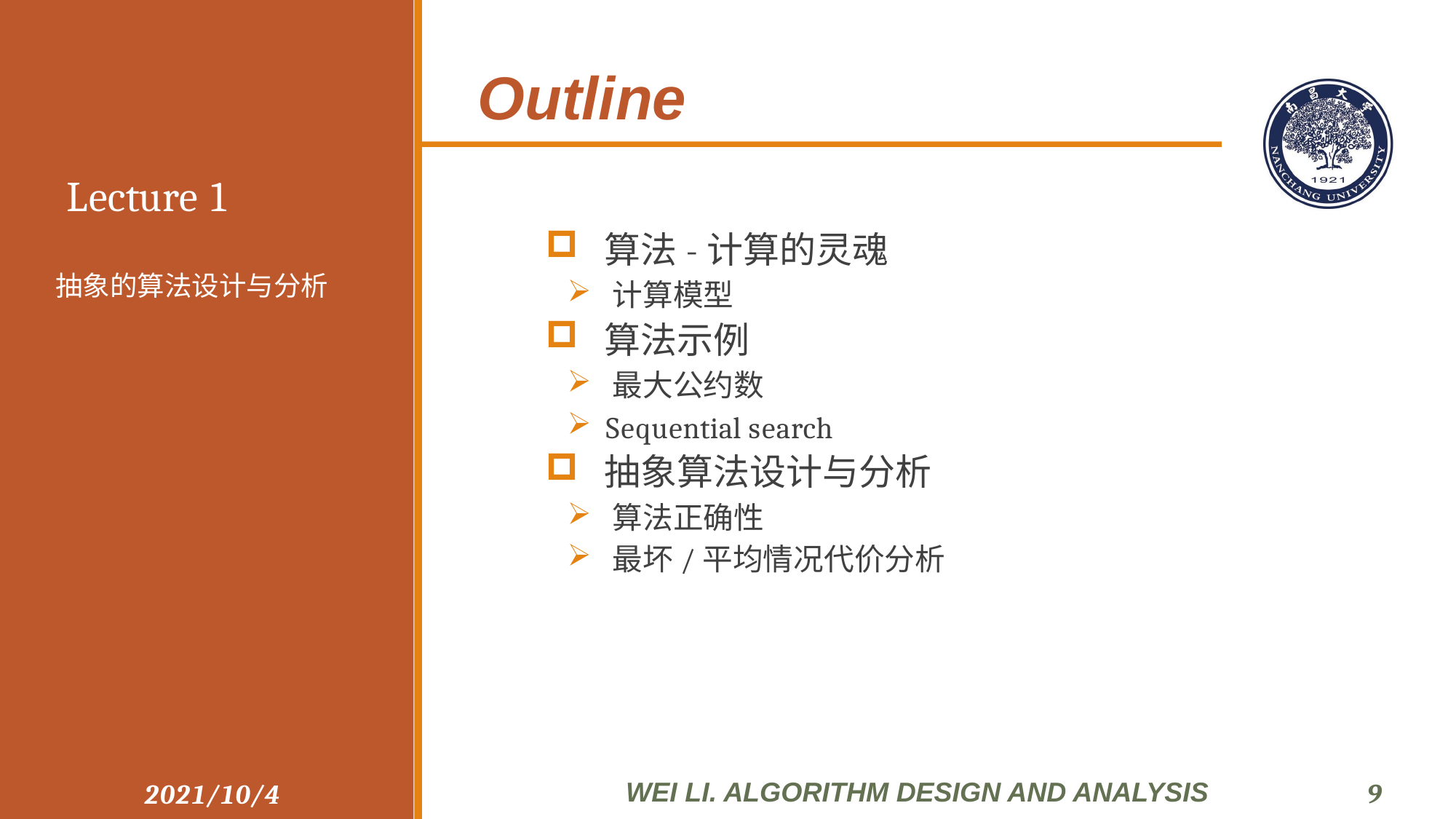

Outline
# Lecture 1
  算法-计算的灵魂
  计算模型
  算法示例
  最大公约数
  Sequential search
  抽象算法设计与分析
  算法正确性
  最坏/平均情况代价分析
抽象的算法设计与分析
Wei li. ALGORITHM DESIGN AND ANALYSIS
9
2021/10/4